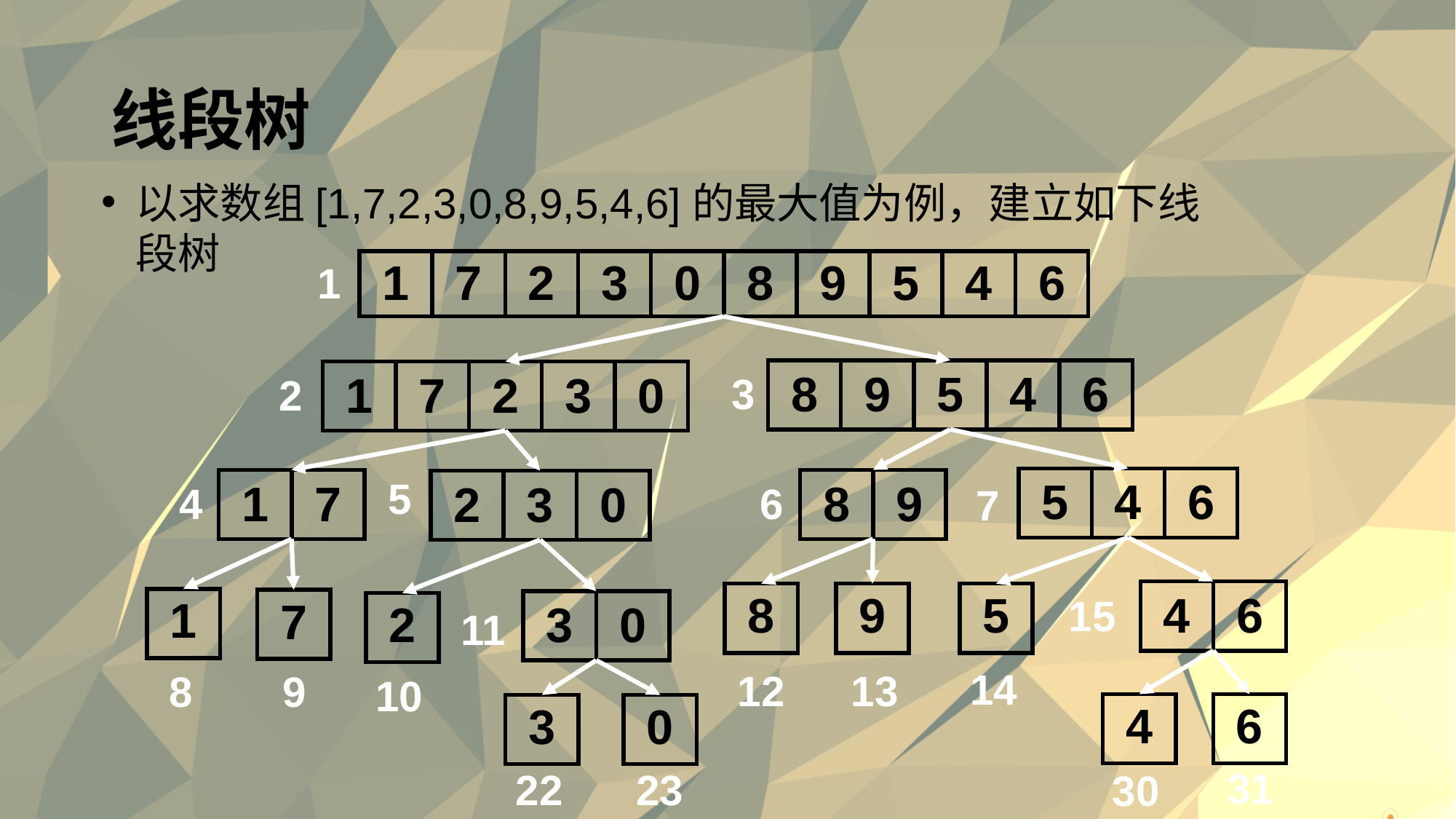

# 线段树
以求数组[1,7,2,3,0,8,9,5,4,6]的最大值为例，建立如下线段树
1
| 1 | 7 | 2 | 3 | 0 | 8 | 9 | 5 | 4 | 6 |
| --- | --- | --- | --- | --- | --- | --- | --- | --- | --- |
| 8 | 9 | 5 | 4 | 6 |
| --- | --- | --- | --- | --- |
| 1 | 7 | 2 | 3 | 0 |
| --- | --- | --- | --- | --- |
3
2
5
| 5 | 4 | 6 |
| --- | --- | --- |
| 1 | 7 |
| --- | --- |
| 8 | 9 |
| --- | --- |
| 2 | 3 | 0 |
| --- | --- | --- |
4
6
7
| 4 | 6 |
| --- | --- |
| 8 |
| --- |
| 9 |
| --- |
| 5 |
| --- |
15
| 1 |
| --- |
| 7 |
| --- |
| 3 | 0 |
| --- | --- |
| 2 |
| --- |
11
14
12
13
8
9
10
| 4 |
| --- |
| 6 |
| --- |
| 3 |
| --- |
| 0 |
| --- |
31
22
23
30